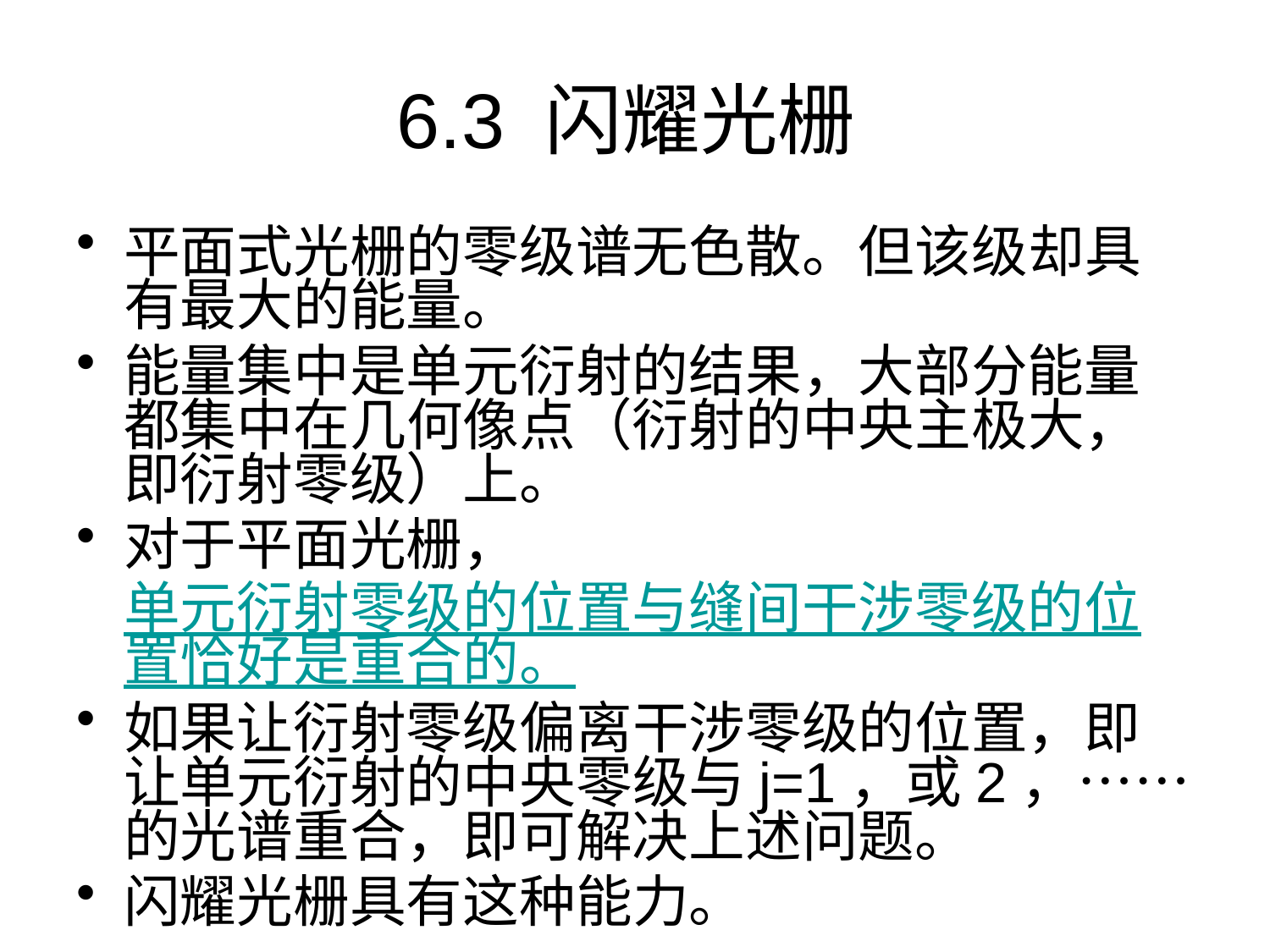

# 6.3 闪耀光栅
平面式光栅的零级谱无色散。但该级却具有最大的能量。
能量集中是单元衍射的结果，大部分能量都集中在几何像点（衍射的中央主极大，即衍射零级）上。
对于平面光栅，单元衍射零级的位置与缝间干涉零级的位置恰好是重合的。
如果让衍射零级偏离干涉零级的位置，即让单元衍射的中央零级与j=1，或2，……的光谱重合，即可解决上述问题。
闪耀光栅具有这种能力。